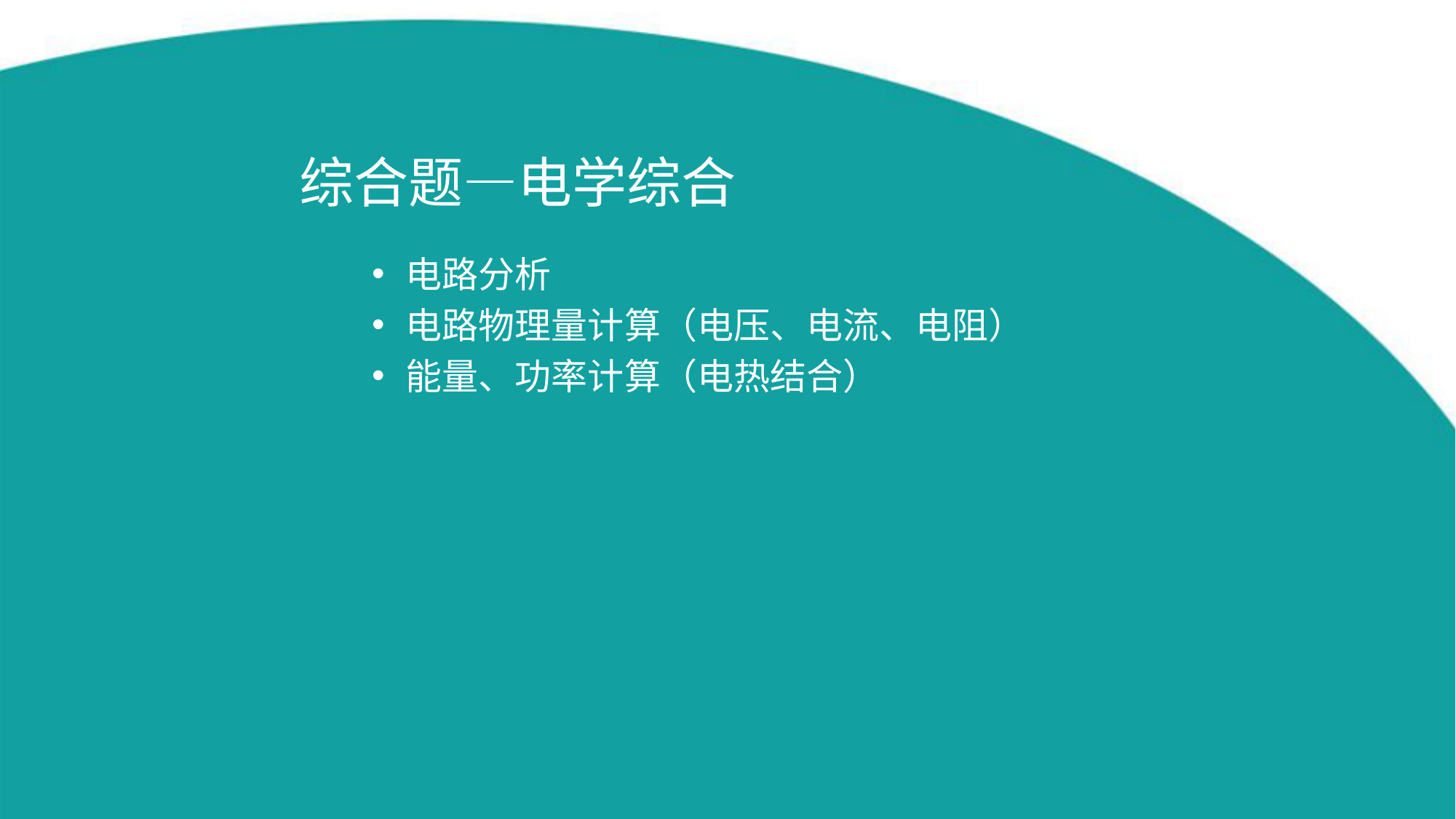

# 综合题—电学综合
电路分析
电路物理量计算（电压、电流、电阻）
能量、功率计算（电热结合）